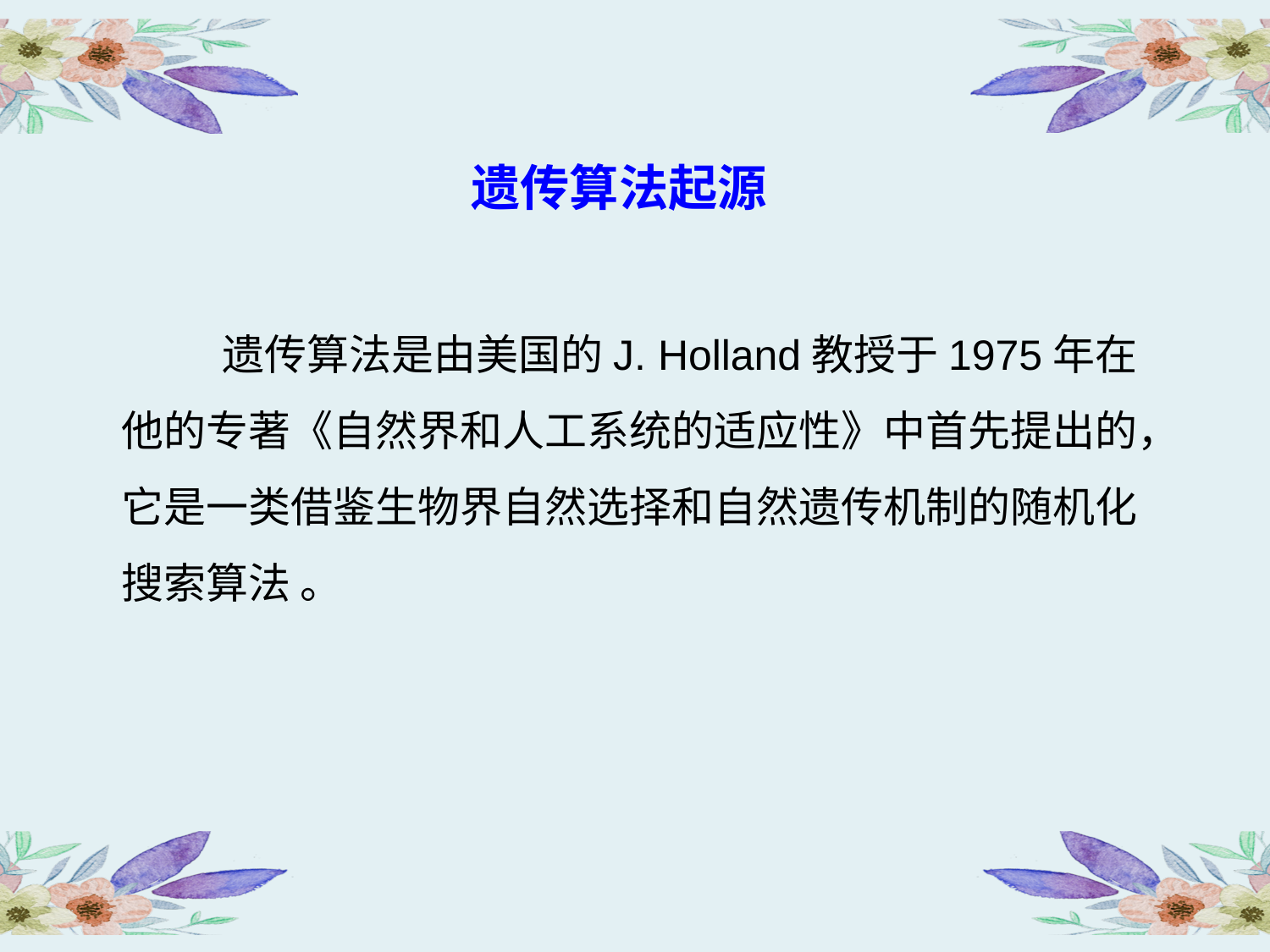

# 遗传算法起源
            遗传算法是由美国的J. Holland教授于1975年在他的专著《自然界和人工系统的适应性》中首先提出的，它是一类借鉴生物界自然选择和自然遗传机制的随机化搜索算法 。